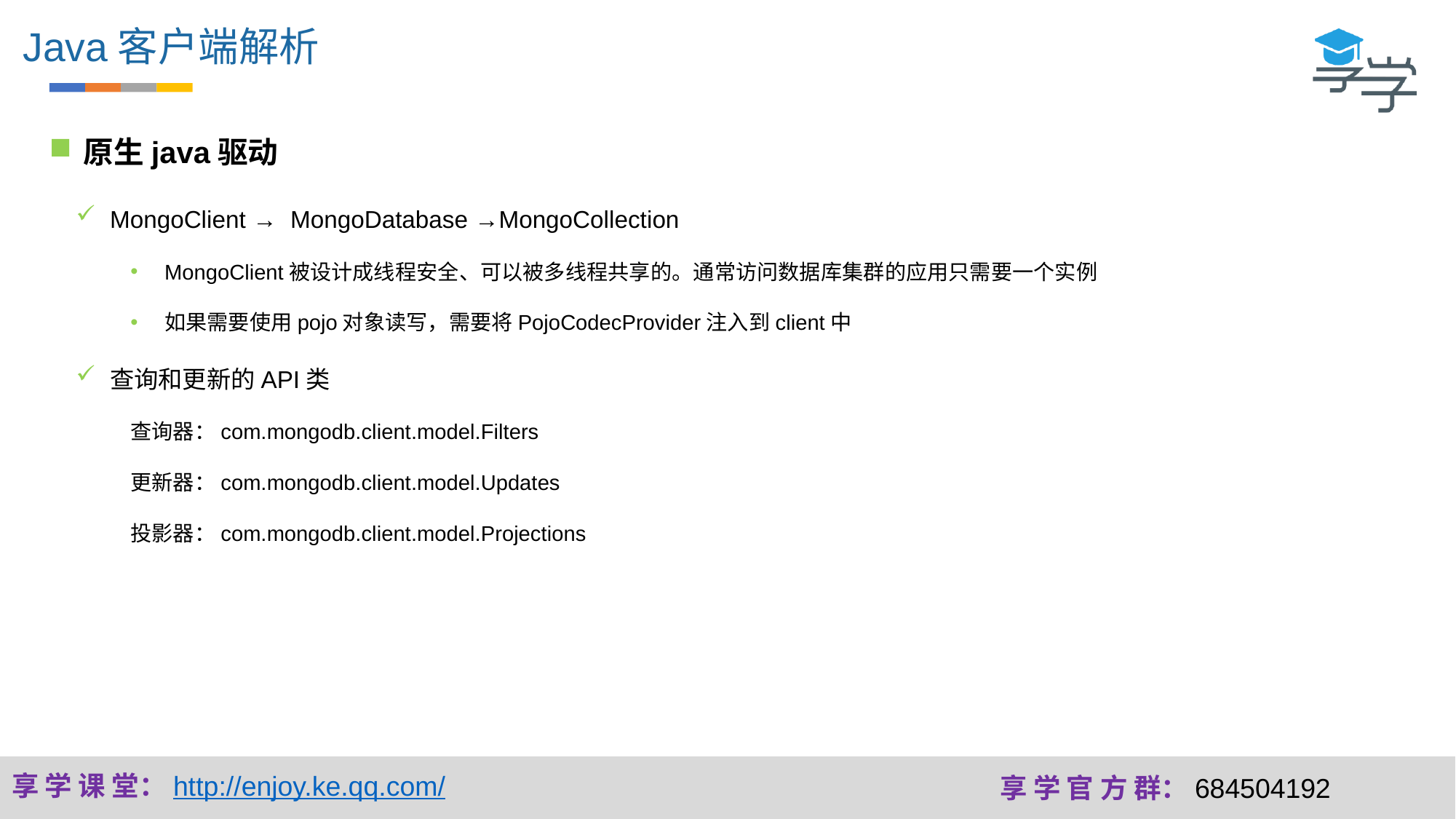

Java客户端解析

原生java驱动
MongoClient →  MongoDatabase →MongoCollection
MongoClient被设计成线程安全、可以被多线程共享的。通常访问数据库集群的应用只需要一个实例
如果需要使用pojo对象读写，需要将PojoCodecProvider注入到client中
查询和更新的API类
查询器：com.mongodb.client.model.Filters
更新器：com.mongodb.client.model.Updates
投影器：com.mongodb.client.model.Projections